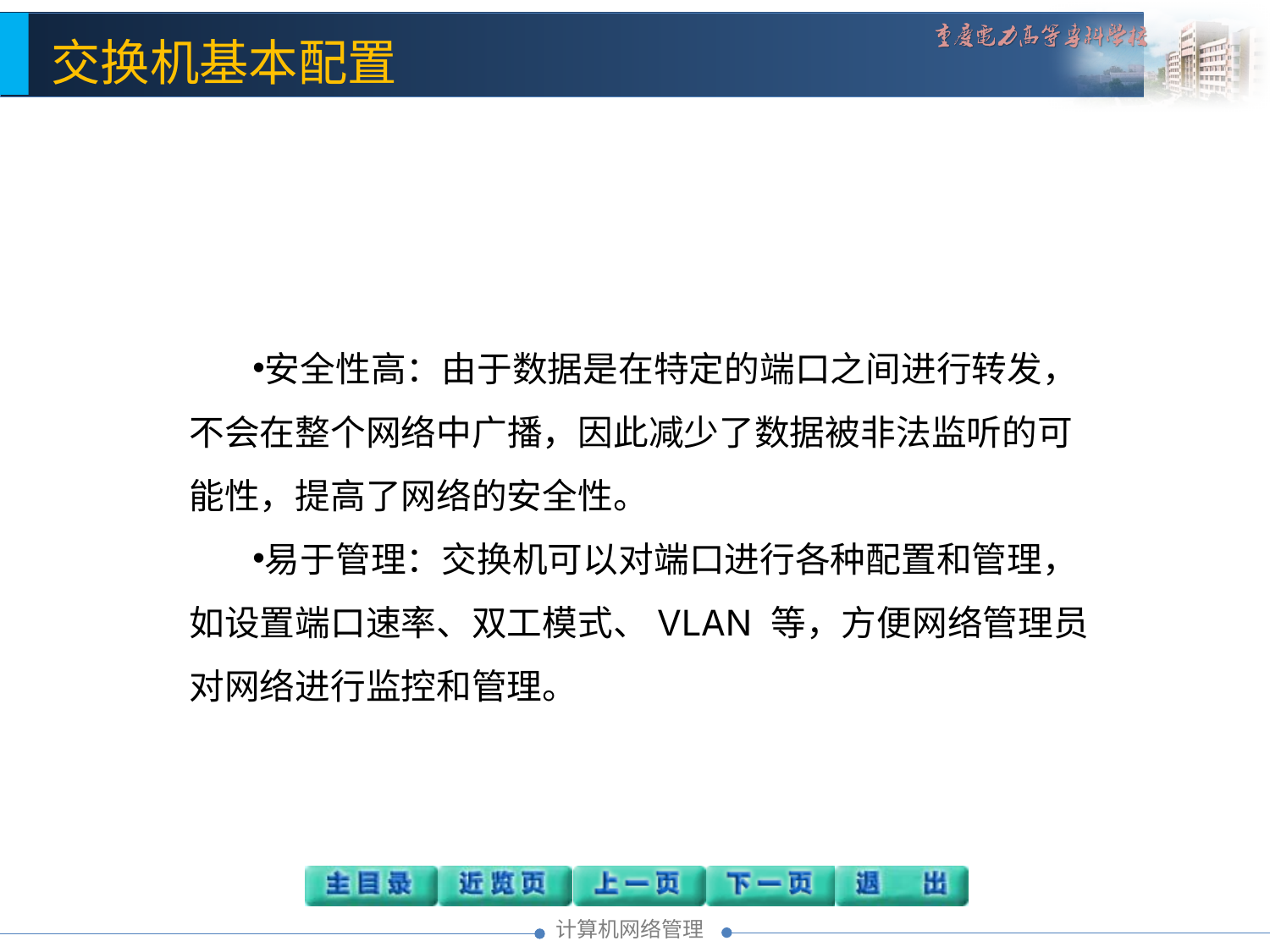

安全性高：由于数据是在特定的端口之间进行转发，不会在整个网络中广播，因此减少了数据被非法监听的可能性，提高了网络的安全性。
易于管理：交换机可以对端口进行各种配置和管理，如设置端口速率、双工模式、VLAN 等，方便网络管理员对网络进行监控和管理。